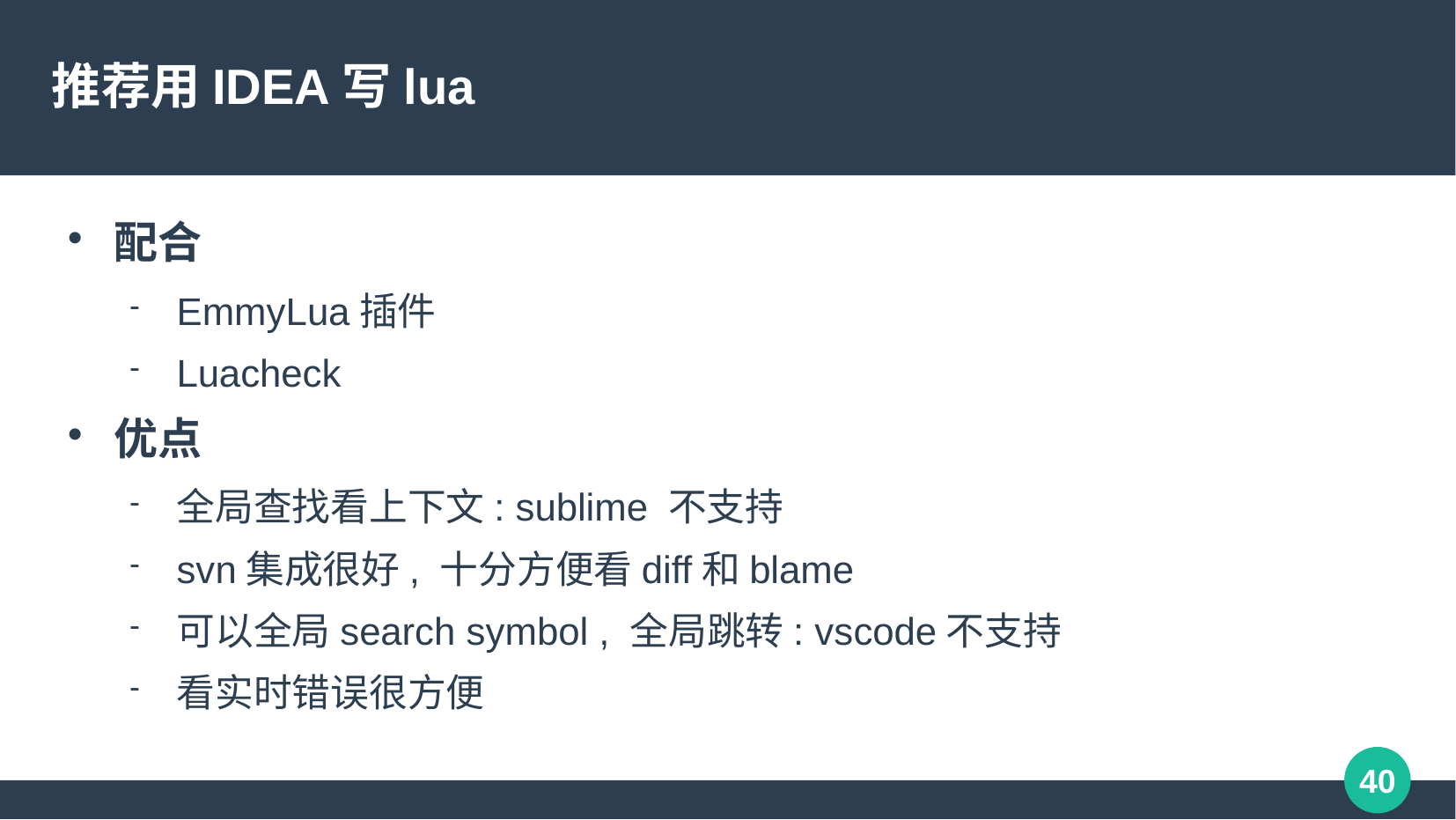

推荐用IDEA写lua
配合
EmmyLua插件
Luacheck
优点
全局查找看上下文: sublime 不支持
svn集成很好, 十分方便看diff和blame
可以全局search symbol , 全局跳转: vscode不支持
看实时错误很方便